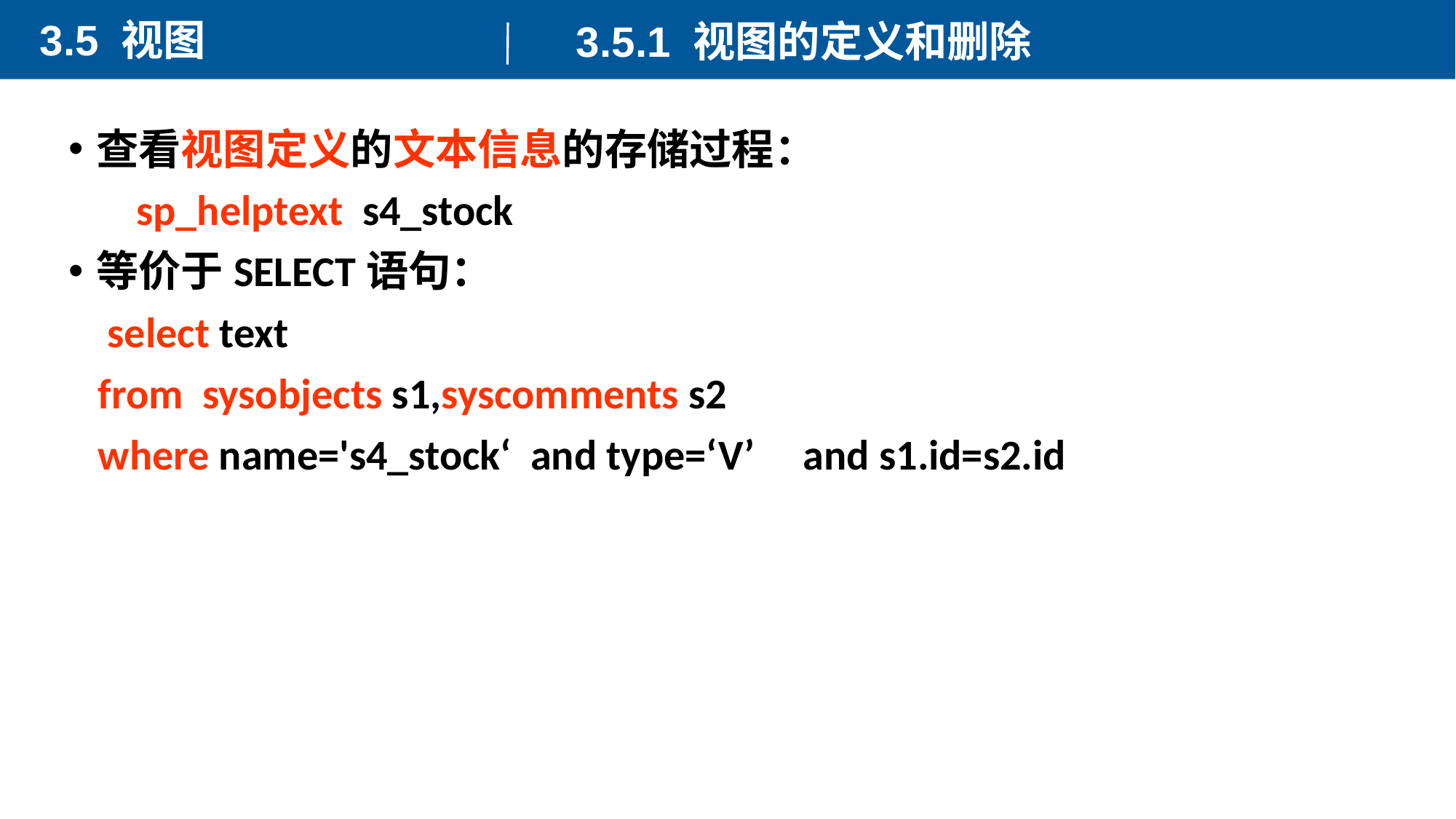

3.5 视图
3.5.1 视图的定义和删除
查看视图定义的文本信息的存储过程：
       sp_helptext  s4_stock
等价于SELECT语句：
    select text
   from  sysobjects s1,syscomments s2
   where name='s4_stock‘  and type=‘V’     and s1.id=s2.id